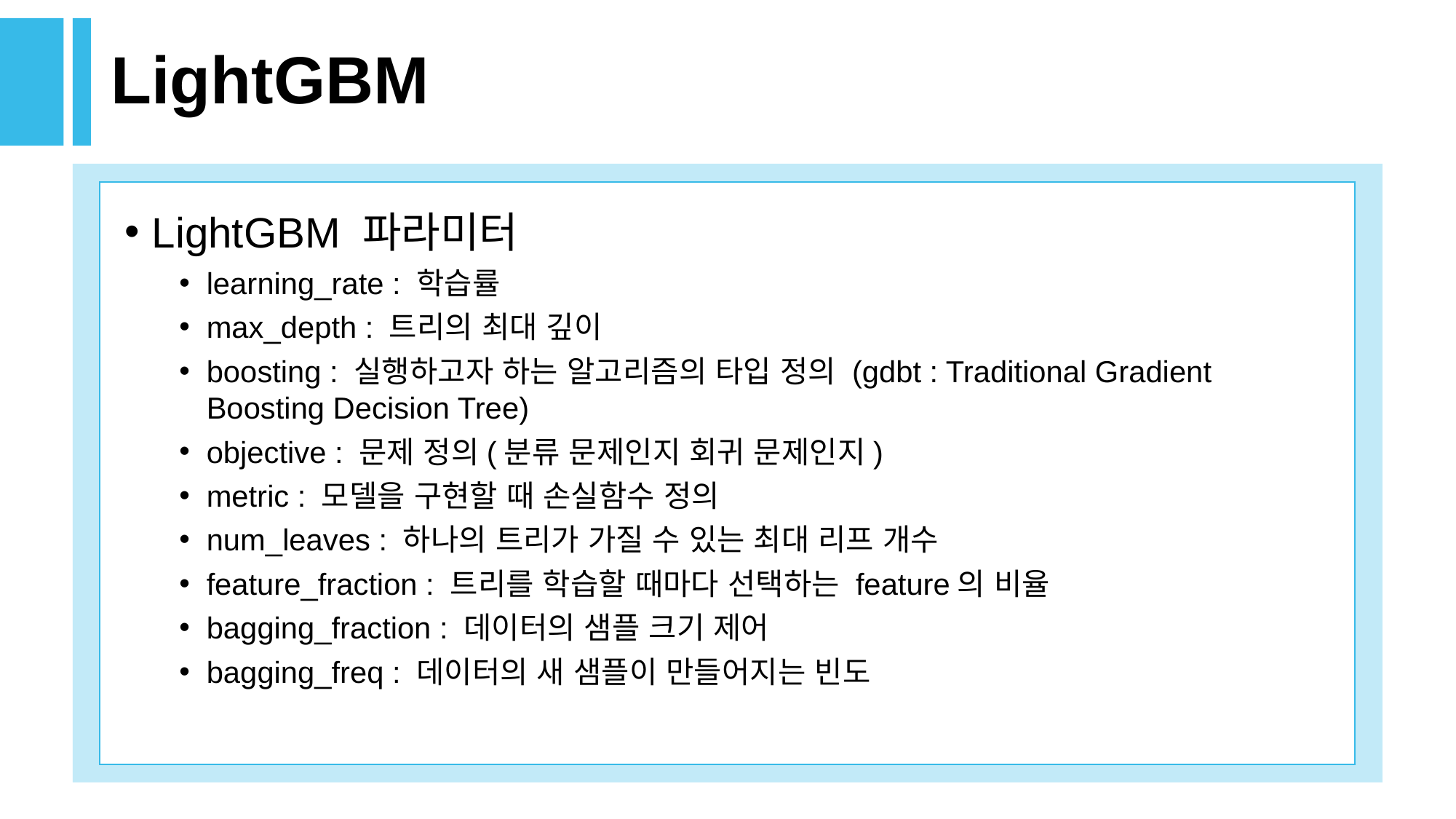

# LightGBM
LightGBM 파라미터
learning_rate : 학습률
max_depth : 트리의 최대 깊이
boosting : 실행하고자 하는 알고리즘의 타입 정의 (gdbt : Traditional Gradient Boosting Decision Tree)
objective : 문제 정의(분류 문제인지 회귀 문제인지)
metric : 모델을 구현할 때 손실함수 정의
num_leaves : 하나의 트리가 가질 수 있는 최대 리프 개수
feature_fraction : 트리를 학습할 때마다 선택하는 feature의 비율
bagging_fraction : 데이터의 샘플 크기 제어
bagging_freq : 데이터의 새 샘플이 만들어지는 빈도